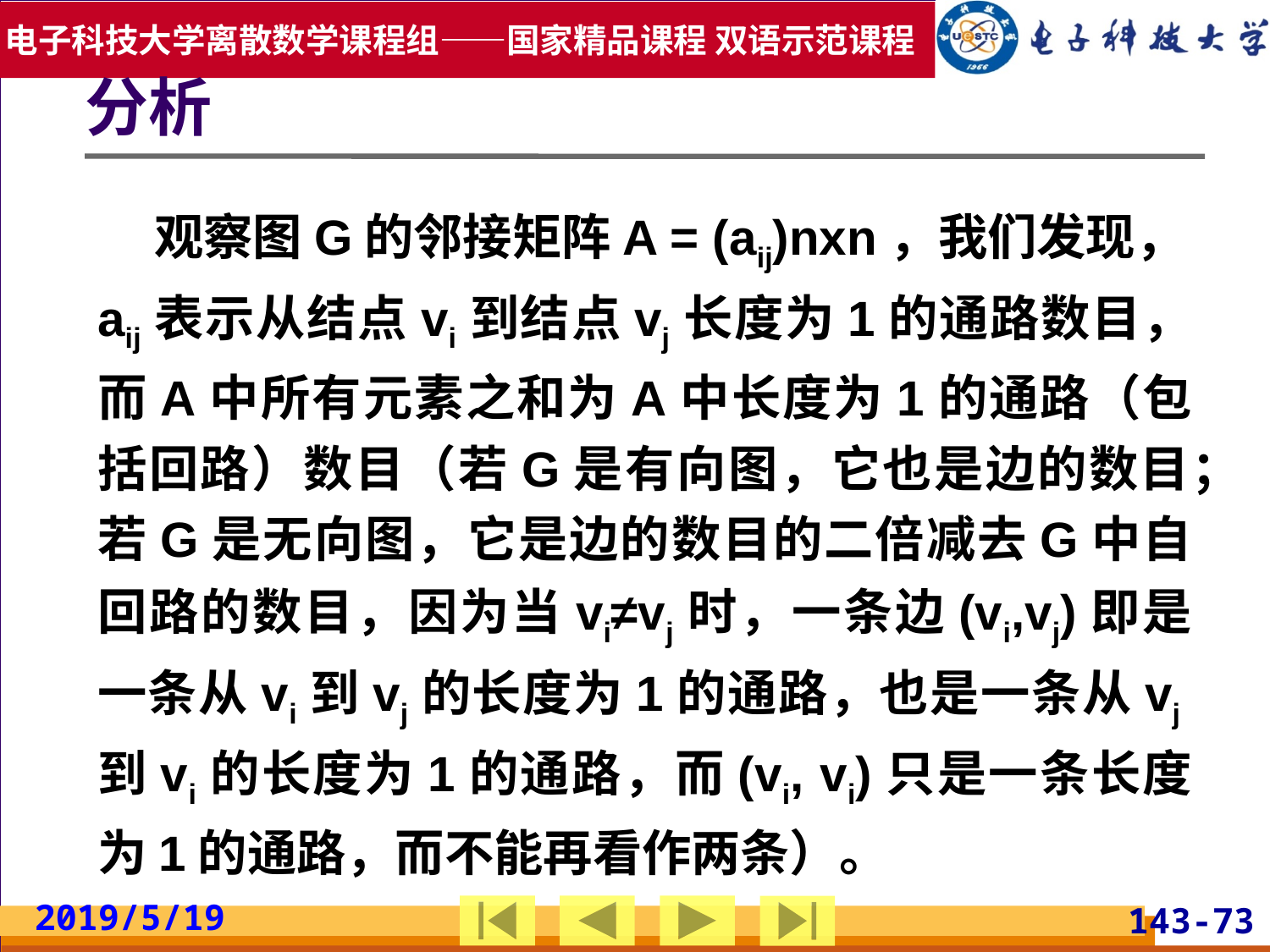

分析
    观察图G的邻接矩阵A = (aij)nxn，我们发现，aij表示从结点vi到结点vj长度为1的通路数目，而A中所有元素之和为A中长度为1的通路（包括回路）数目（若G是有向图，它也是边的数目；若G是无向图，它是边的数目的二倍减去G中自回路的数目，因为当vi≠vj时，一条边(vi,vj)即是一条从vi到vj的长度为1的通路，也是一条从vj到vi的长度为1的通路，而(vi, vi)只是一条长度为1的通路，而不能再看作两条）。
2019/5/19